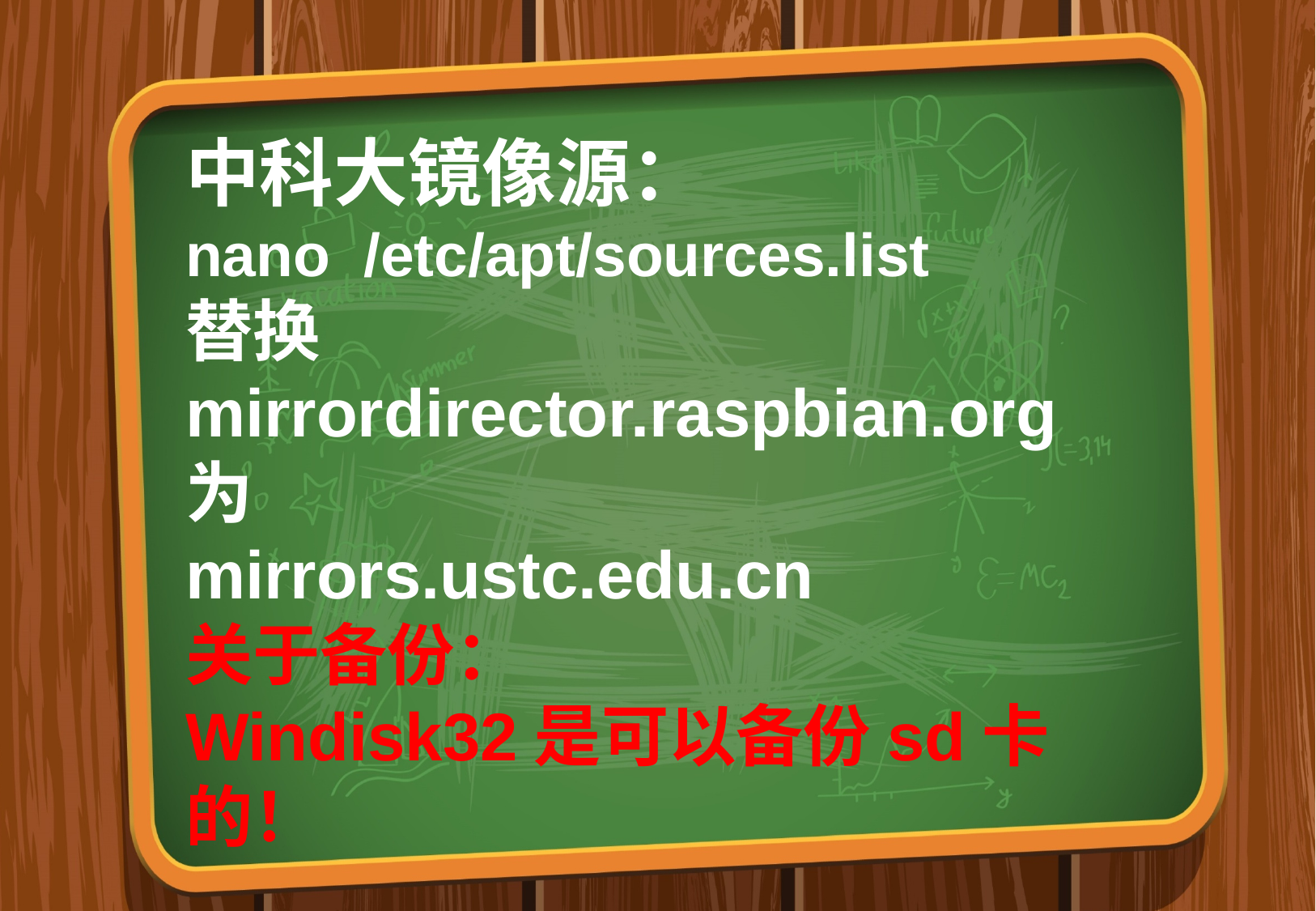

中科大镜像源：
nano  /etc/apt/sources.list
替换
mirrordirector.raspbian.org
为
mirrors.ustc.edu.cn
关于备份：
Windisk32是可以备份sd卡的！